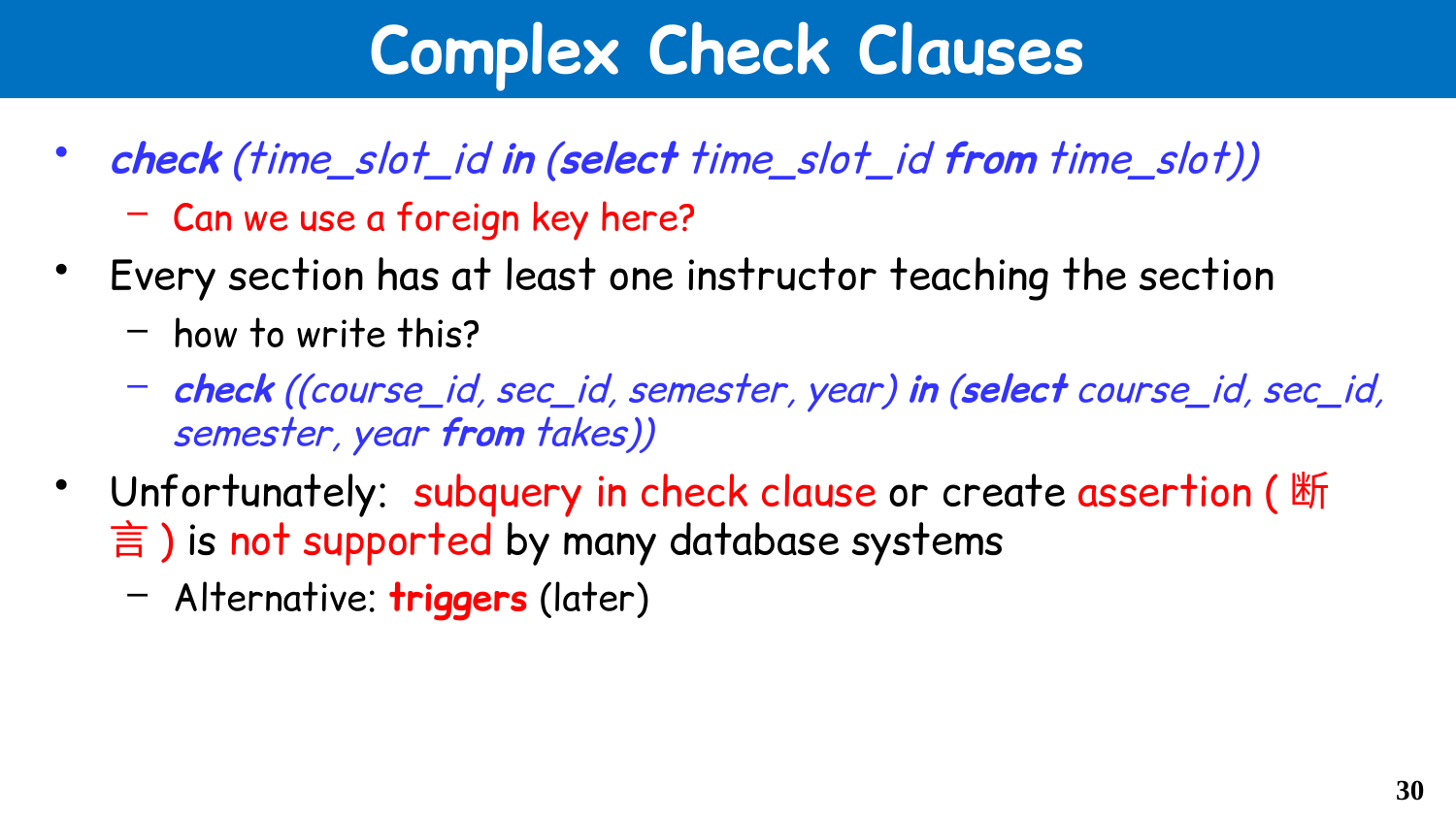

# Complex Check Clauses
check (time_slot_id in (select time_slot_id from time_slot))
Can we use a foreign key here?
Every section has at least one instructor teaching the section
how to write this?
check ((course_id, sec_id, semester, year) in (select course_id, sec_id, semester, year from takes))
Unfortunately:  subquery in check clause or create assertion (断言) is not supported by many database systems
Alternative: triggers (later)